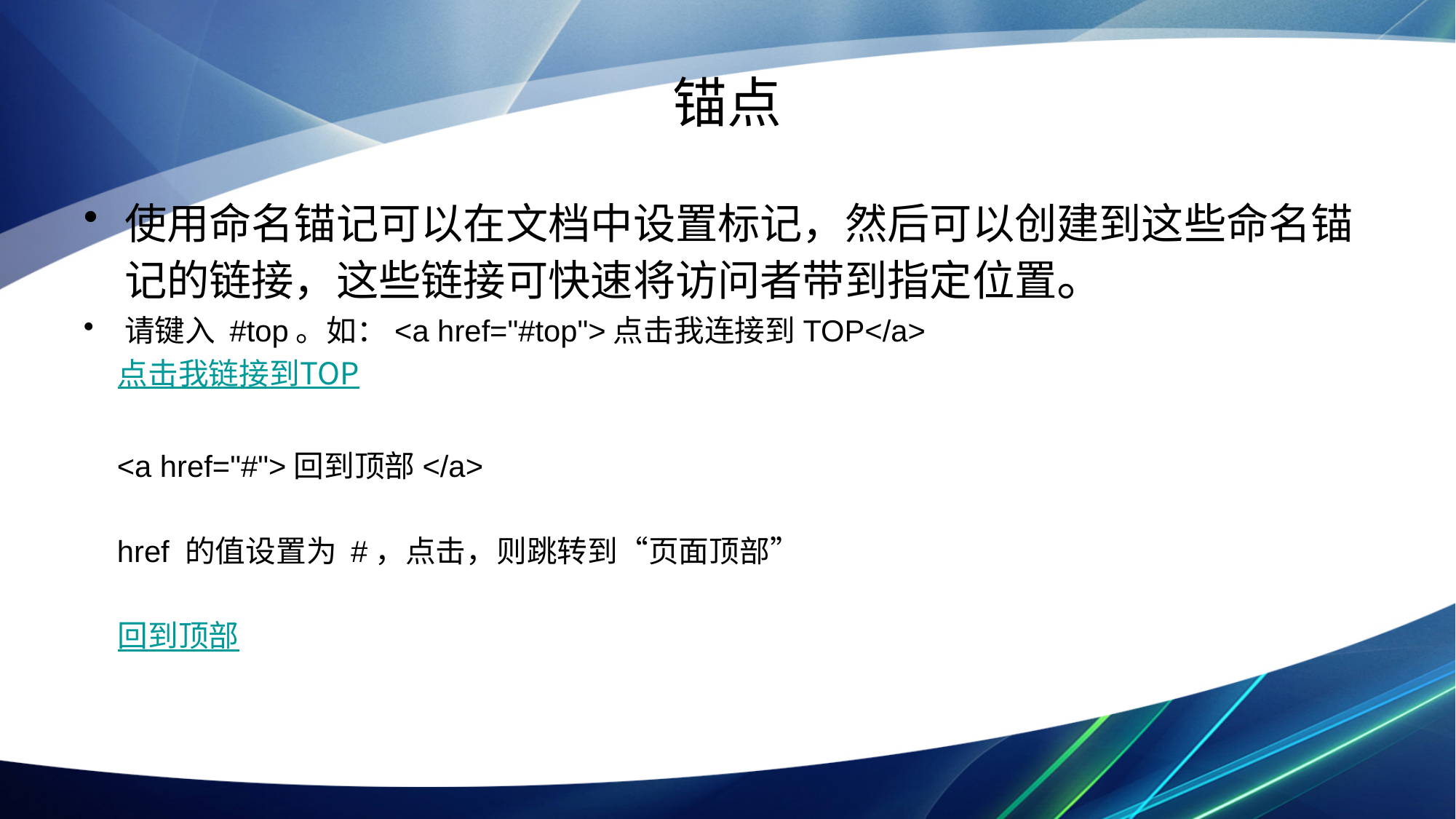

# 锚点
使用命名锚记可以在文档中设置标记，然后可以创建到这些命名锚记的链接，这些链接可快速将访问者带到指定位置。
请键入 #top。如：<a href="#top">点击我连接到TOP</a>
    点击我链接到TOP

    <a href="#">回到顶部</a>

    href 的值设置为 #，点击，则跳转到“页面顶部”

    回到顶部